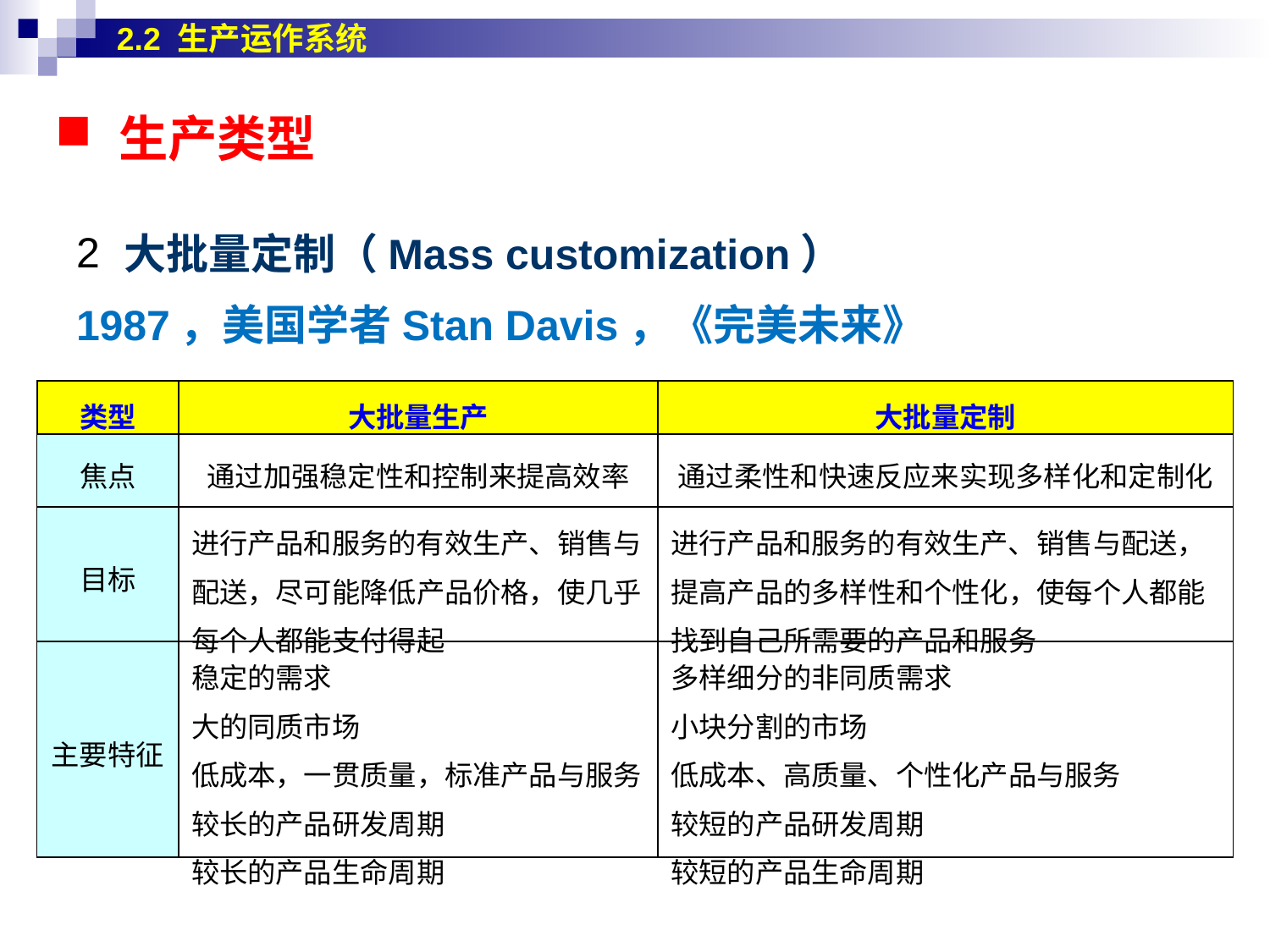

2.2 生产运作系统
# 生产类型
大批量定制（Mass customization）
1987，美国学者Stan Davis，《完美未来》
| 类型 | 大批量生产 | 大批量定制 |
| --- | --- | --- |
| 焦点 | 通过加强稳定性和控制来提高效率 | 通过柔性和快速反应来实现多样化和定制化 |
| 目标 | 进行产品和服务的有效生产、销售与配送，尽可能降低产品价格，使几乎每个人都能支付得起 | 进行产品和服务的有效生产、销售与配送，提高产品的多样性和个性化，使每个人都能找到自己所需要的产品和服务 |
| 主要特征 | 稳定的需求 大的同质市场 低成本，一贯质量，标准产品与服务 较长的产品研发周期 较长的产品生命周期 | 多样细分的非同质需求 小块分割的市场 低成本、高质量、个性化产品与服务 较短的产品研发周期 较短的产品生命周期 |